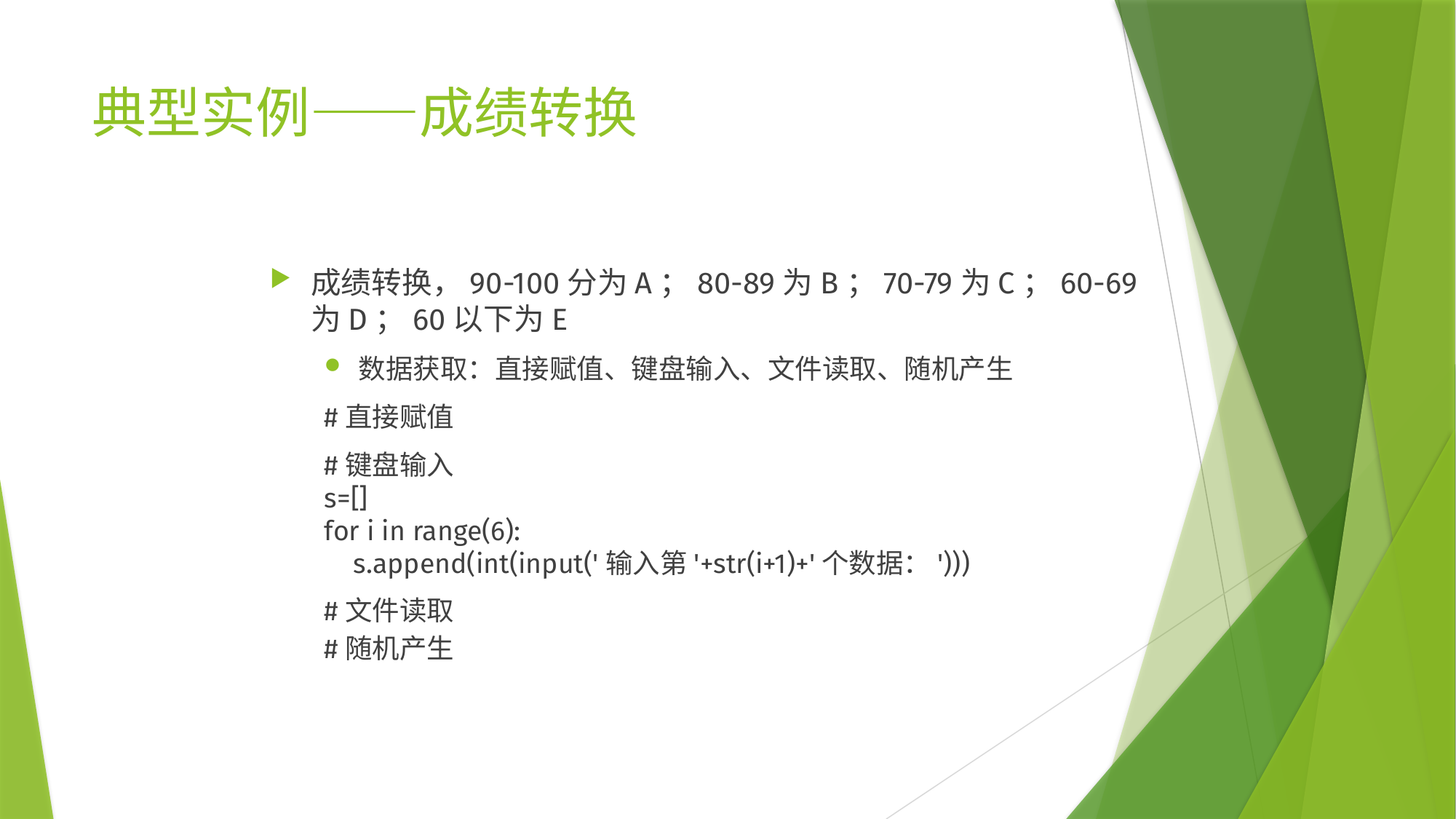

# 典型实例——成绩转换
成绩转换，90-100分为A；80-89为B；70-79为C；60-69为D；60以下为E
数据获取：直接赋值、键盘输入、文件读取、随机产生
#直接赋值
#键盘输入
s=[]
for i in range(6):
    s.append(int(input('输入第'+str(i+1)+'个数据：')))
#文件读取
#随机产生